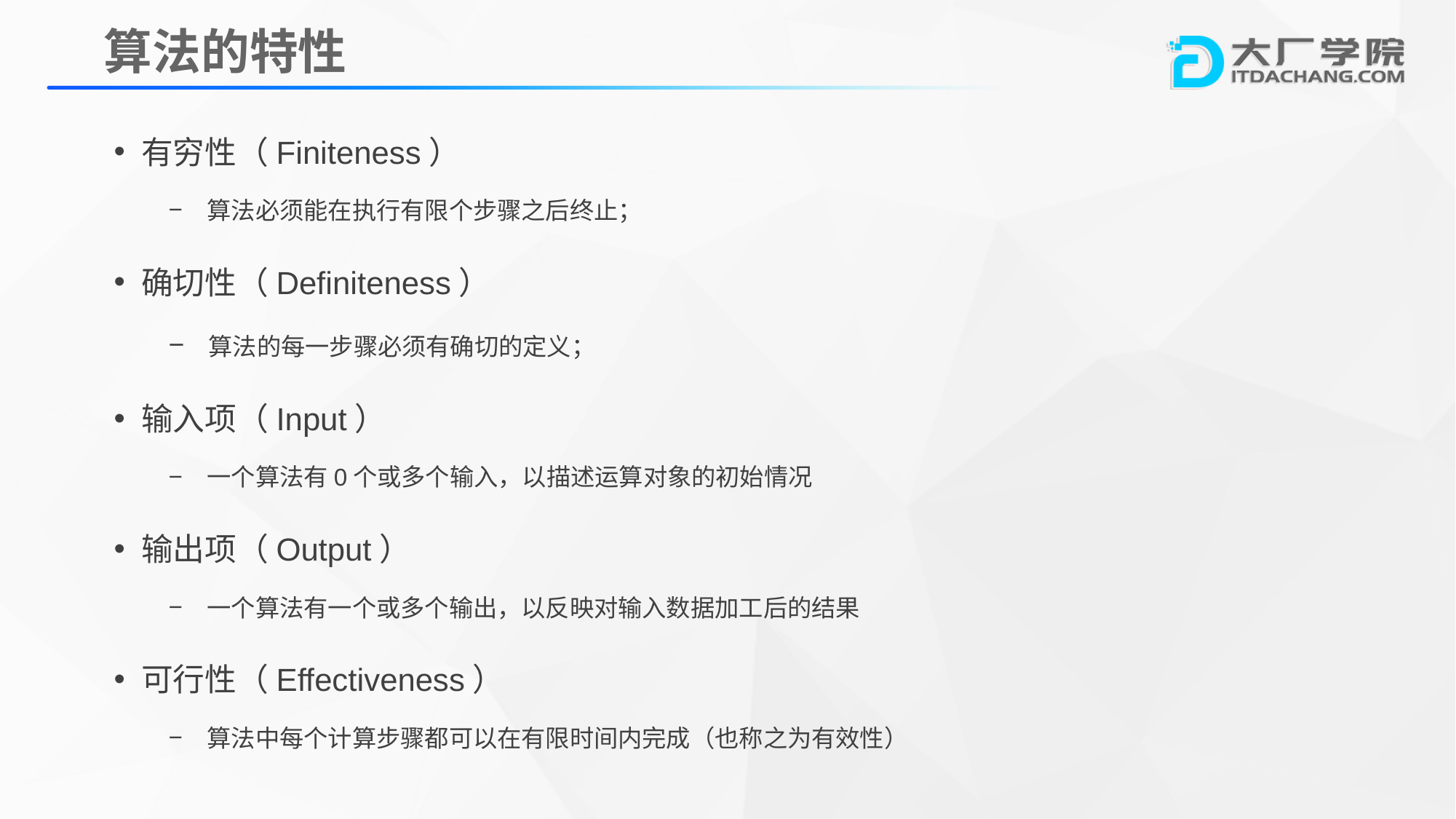

算法的特性
有穷性（Finiteness）
 算法必须能在执行有限个步骤之后终止；
确切性（Definiteness）
 算法的每一步骤必须有确切的定义；
输入项（Input）
 一个算法有0个或多个输入，以描述运算对象的初始情况
输出项（Output）
 一个算法有一个或多个输出，以反映对输入数据加工后的结果
可行性（Effectiveness）
 算法中每个计算步骤都可以在有限时间内完成（也称之为有效性）